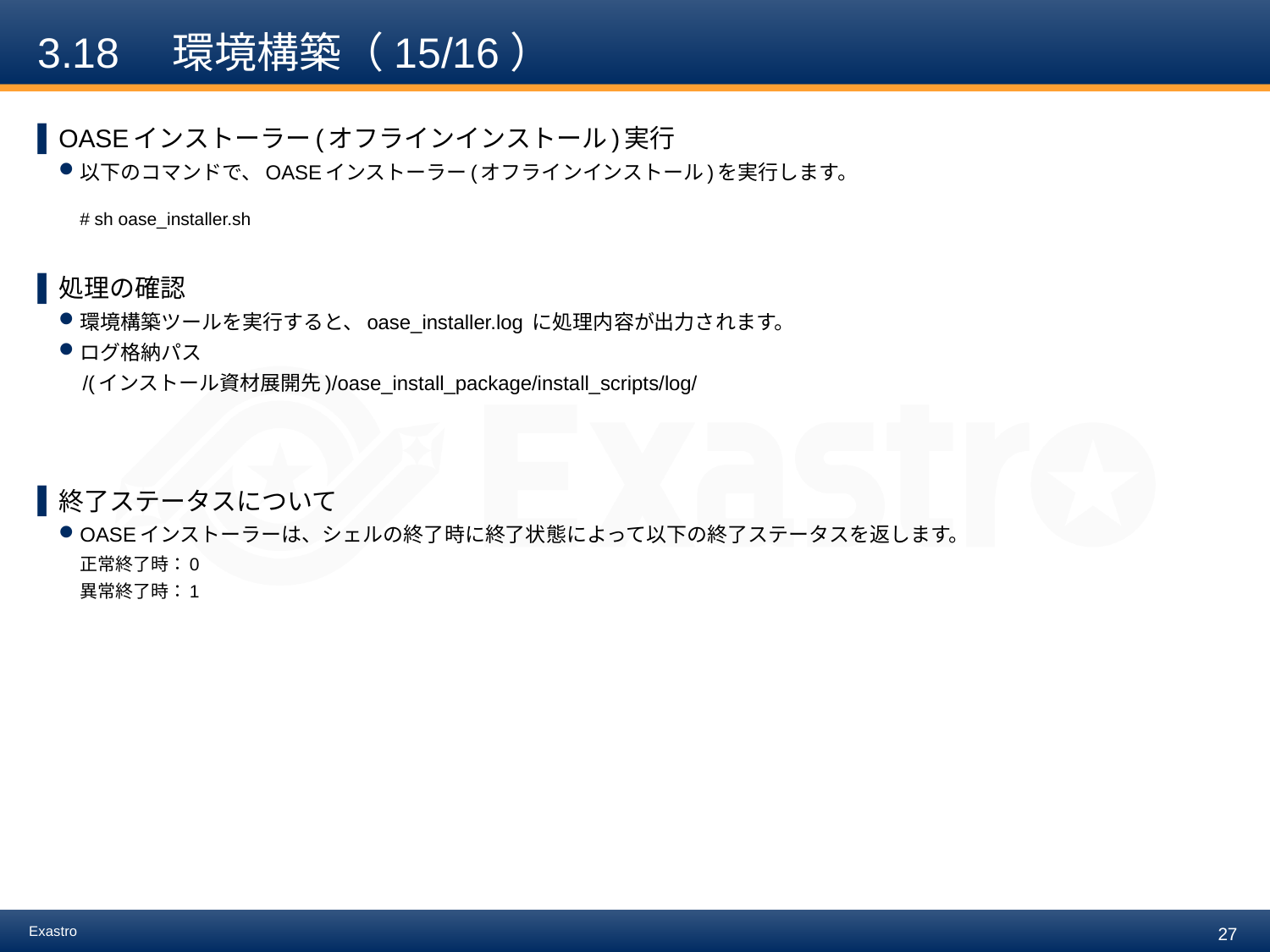

# 3.18　環境構築（15/16）
OASEインストーラー(オフラインインストール)実行
以下のコマンドで、OASEインストーラー(オフラインインストール)を実行します。
# sh oase_installer.sh

処理の確認
環境構築ツールを実行すると、oase_installer.log に処理内容が出力されます。
ログ格納パス
　/(インストール資材展開先)/oase_install_package/install_scripts/log/

終了ステータスについて
OASEインストーラーは、シェルの終了時に終了状態によって以下の終了ステータスを返します。
正常終了時：0
異常終了時：1